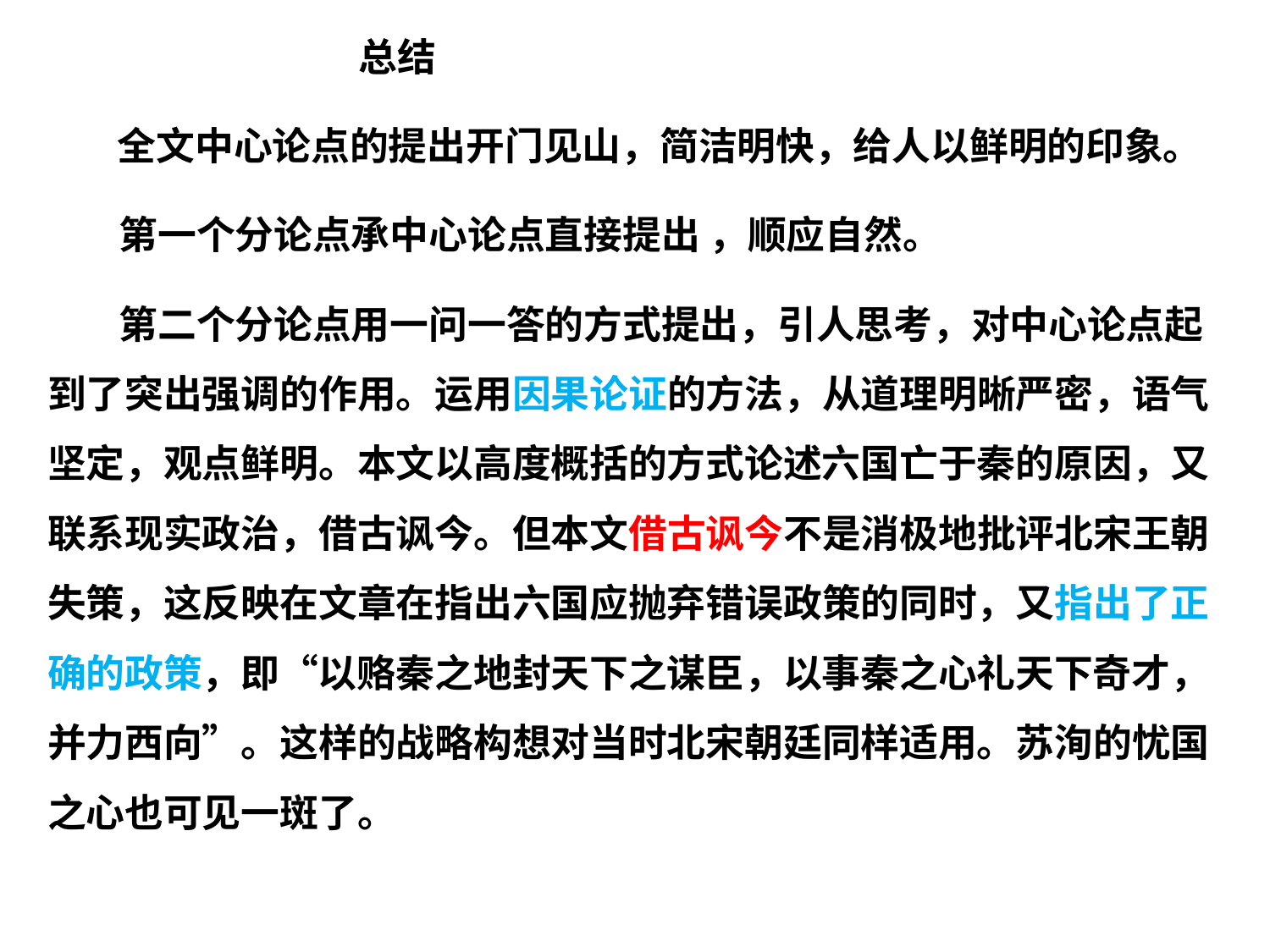

总结
       全文中心论点的提出开门见山，简洁明快，给人以鲜明的印象。
       第一个分论点承中心论点直接提出 ，顺应自然。
       第二个分论点用一问一答的方式提出，引人思考，对中心论点起到了突出强调的作用。运用因果论证的方法，从道理明晰严密，语气坚定，观点鲜明。本文以高度概括的方式论述六国亡于秦的原因，又联系现实政治，借古讽今。但本文借古讽今不是消极地批评北宋王朝失策，这反映在文章在指出六国应抛弃错误政策的同时，又指出了正确的政策，即“以赂秦之地封天下之谋臣，以事秦之心礼天下奇才，并力西向”。这样的战略构想对当时北宋朝廷同样适用。苏洵的忧国之心也可见一斑了。